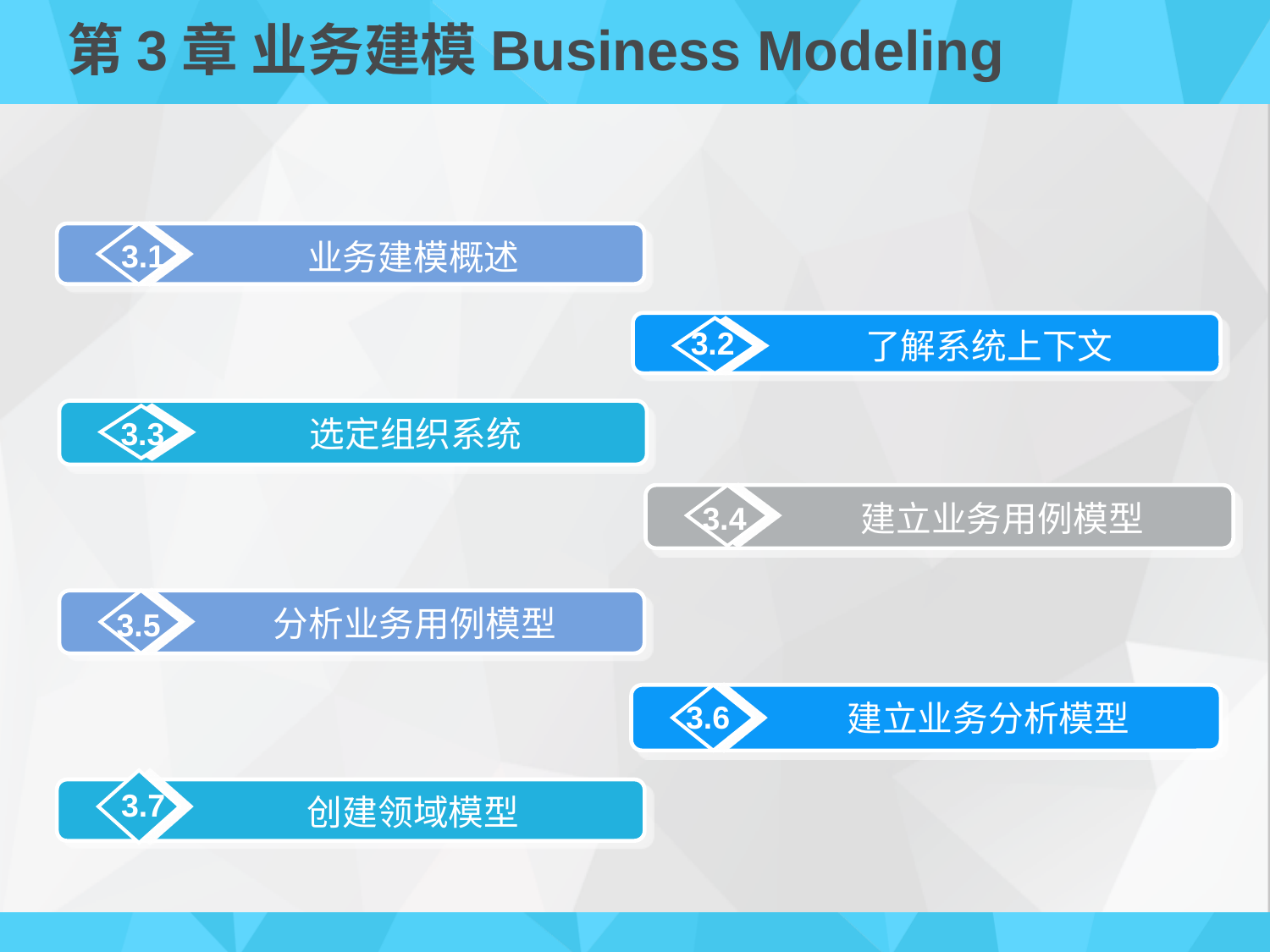

# 第3章 业务建模Business Modeling

业务建模概述
3.1

3.2

了解系统上下文

选定组织系统
3.3

建立业务用例模型
3.4

分析业务用例模型
3.5

建立业务分析模型
3.6

3.7
创建领域模型